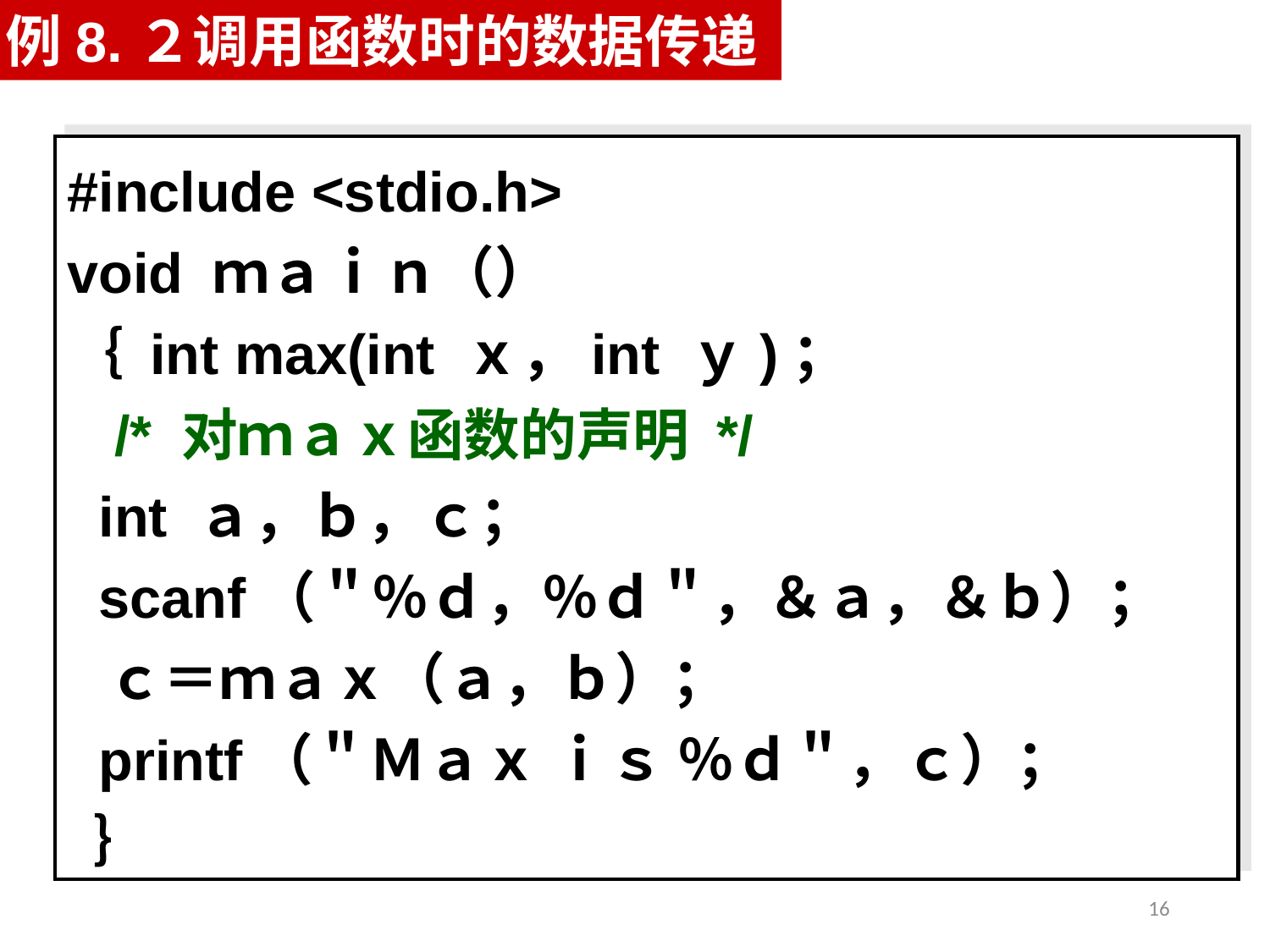

例8.２调用函数时的数据传递
#include <stdio.h>
void ｍａｉｎ（）
｛ int max(int ｘ，int ｙ)；
   /* 对ｍａｘ函数的声明 */
  int ａ，ｂ，ｃ；
  scanf（＂％ｄ，％ｄ＂，＆ａ，＆ｂ）；
  ｃ＝ｍａｘ（ａ，ｂ）；
  printf（＂Ｍａｘ ｉｓ ％ｄ＂，ｃ）；
 ｝
16